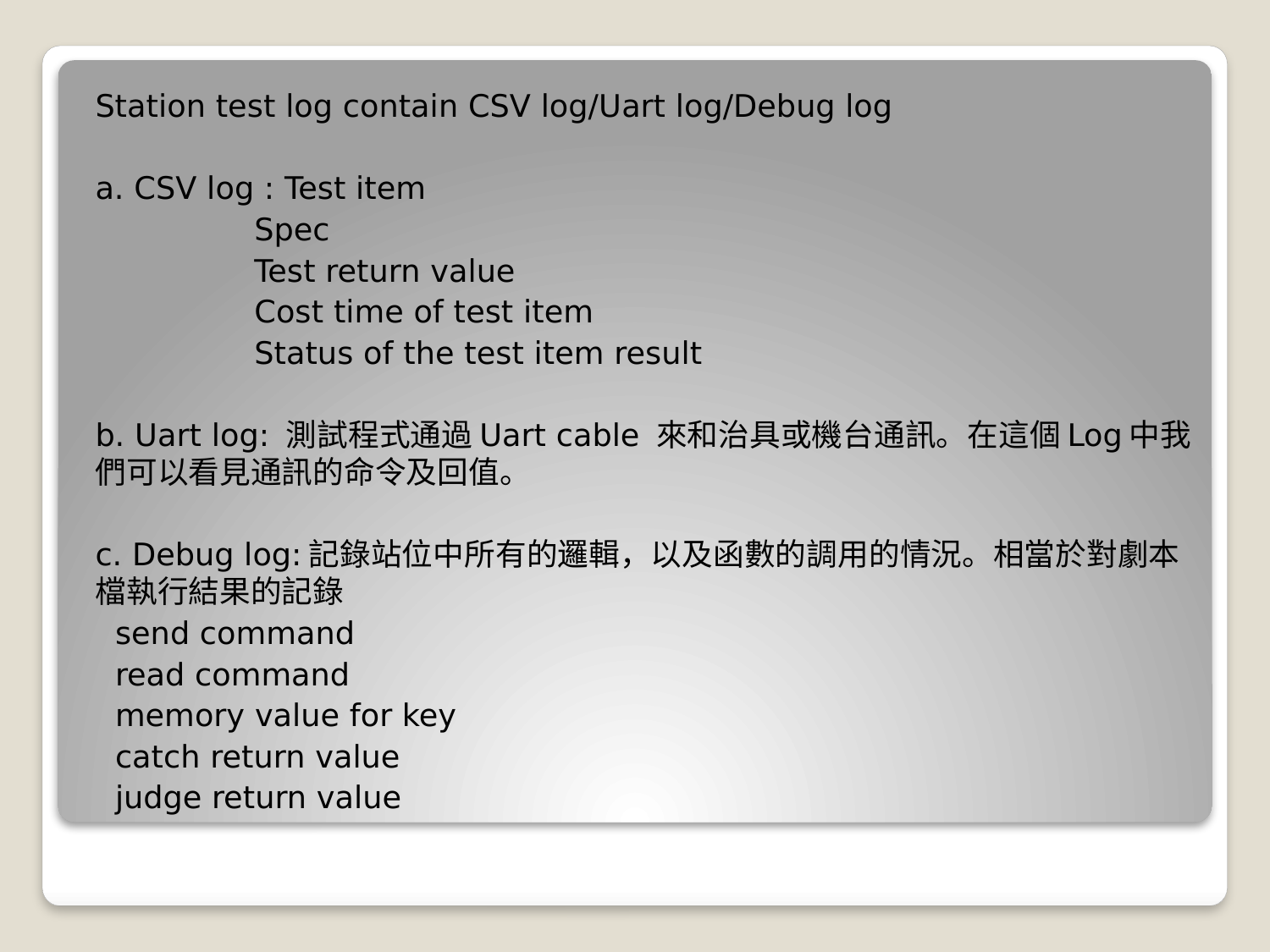

Station test log contain CSV log/Uart log/Debug log

a. CSV log : Test item
                Spec
                Test return value
                Cost time of test item
                Status of the test item result

b. Uart log: 測試程式通過Uart cable 來和治具或機台通訊。在這個Log中我們可以看見通訊的命令及回值。

c. Debug log:記錄站位中所有的邏輯，以及函數的調用的情況。相當於對劇本檔執行結果的記錄
  send command
  read command
  memory value for key
  catch return value
  judge return value